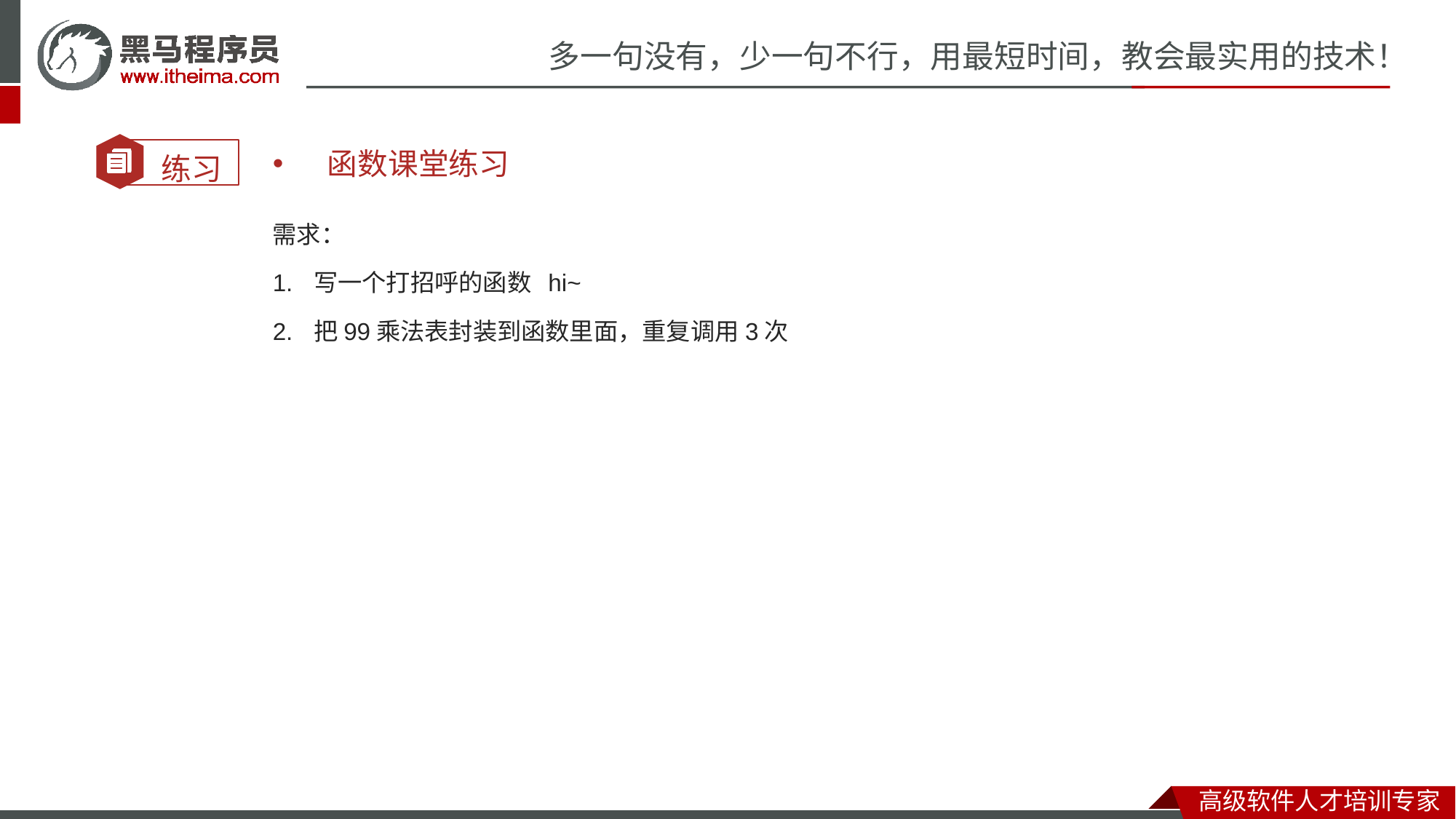

函数课堂练习
需求：
写一个打招呼的函数  hi~
把99乘法表封装到函数里面，重复调用3次